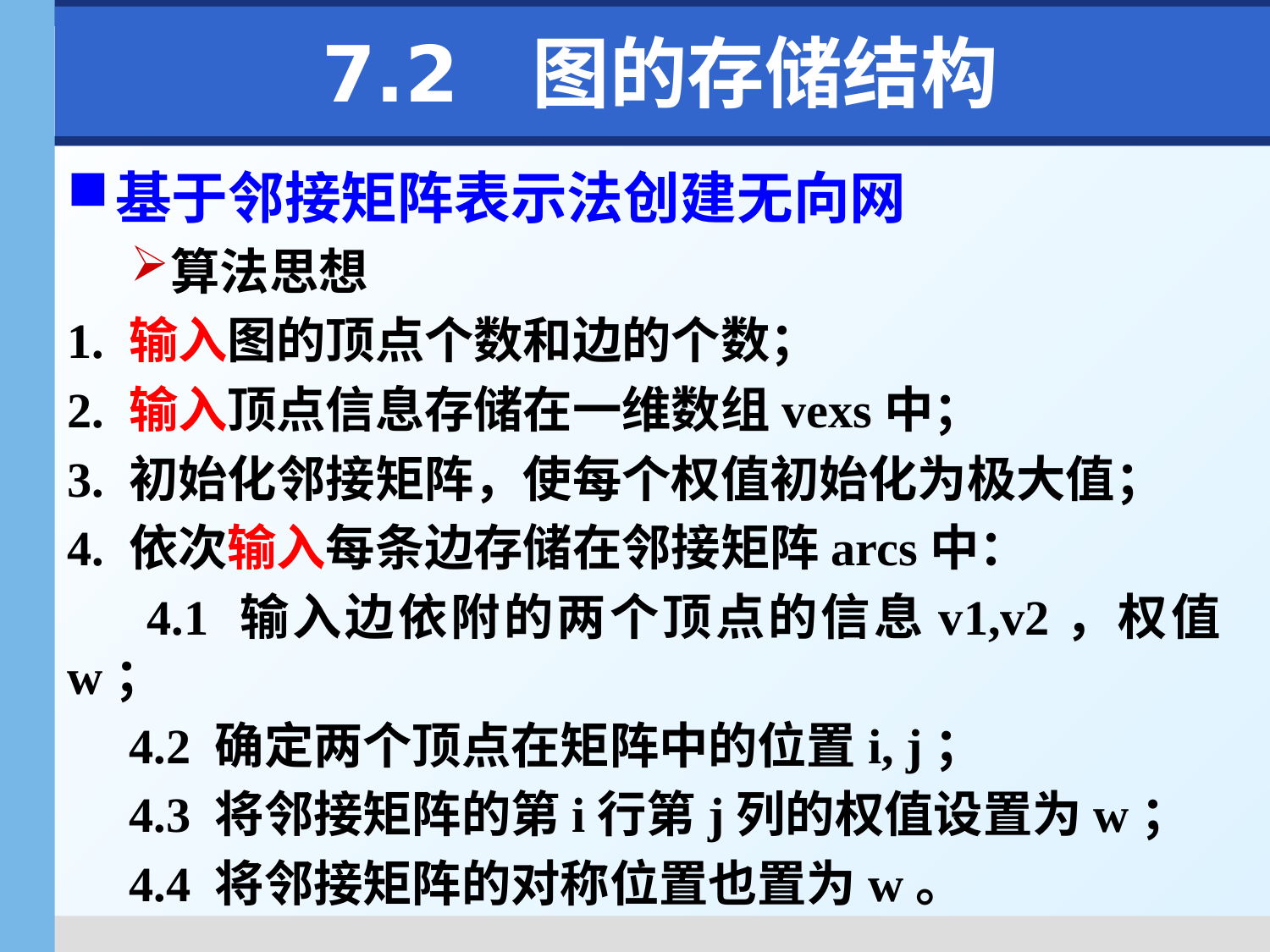

# 7.2  图的存储结构
基于邻接矩阵表示法创建无向网
算法思想
1. 输入图的顶点个数和边的个数；
2. 输入顶点信息存储在一维数组vexs中；
3. 初始化邻接矩阵，使每个权值初始化为极大值；
4. 依次输入每条边存储在邻接矩阵arcs中：
     4.1 输入边依附的两个顶点的信息v1,v2，权值w；
     4.2 确定两个顶点在矩阵中的位置i, j；
     4.3 将邻接矩阵的第i行第j列的权值设置为w；
     4.4 将邻接矩阵的对称位置也置为w。